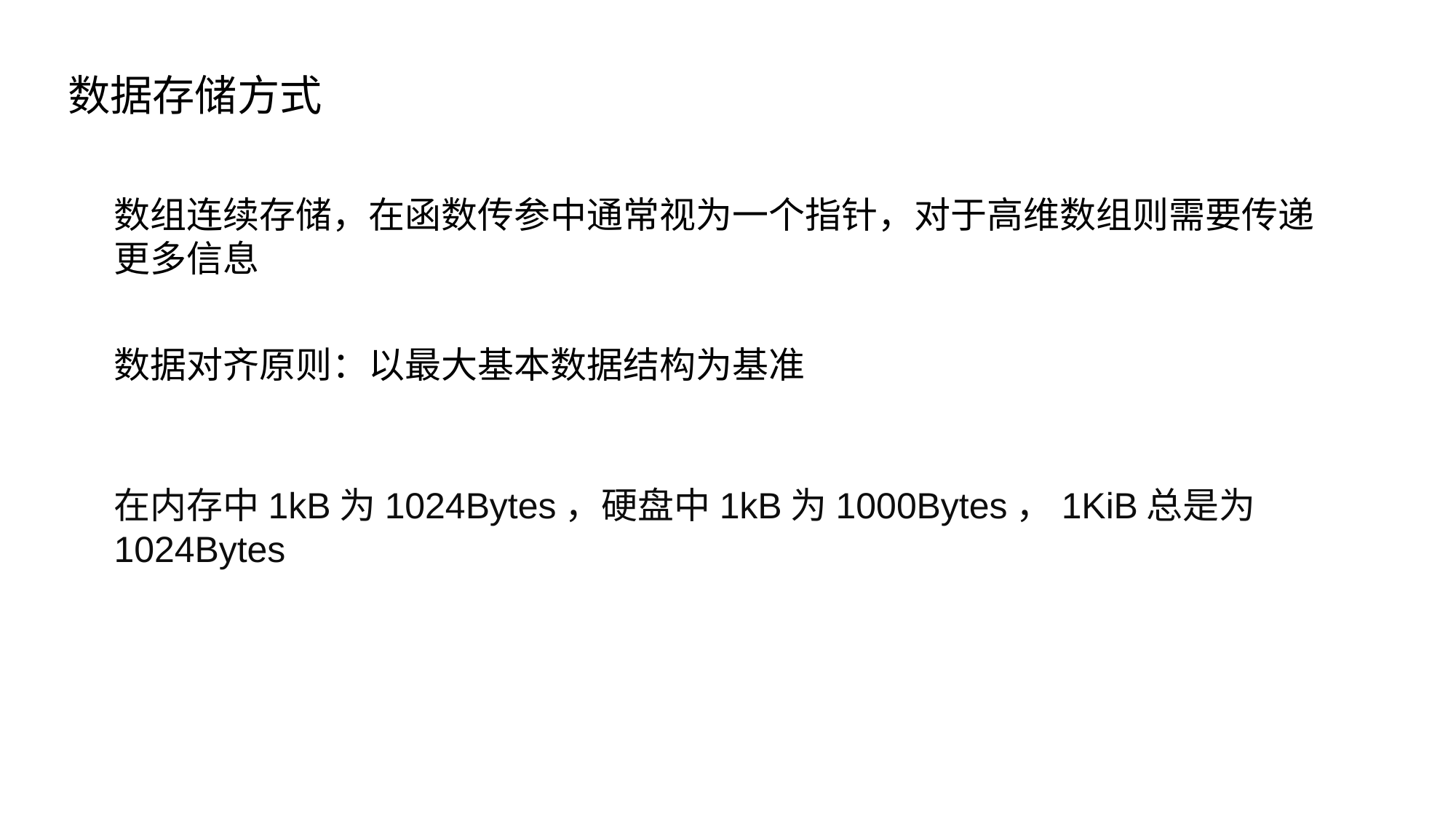

数据存储方式
数组连续存储，在函数传参中通常视为一个指针，对于高维数组则需要传递更多信息
数据对齐原则：以最大基本数据结构为基准
在内存中1kB为1024Bytes，硬盘中1kB为1000Bytes，1KiB总是为1024Bytes